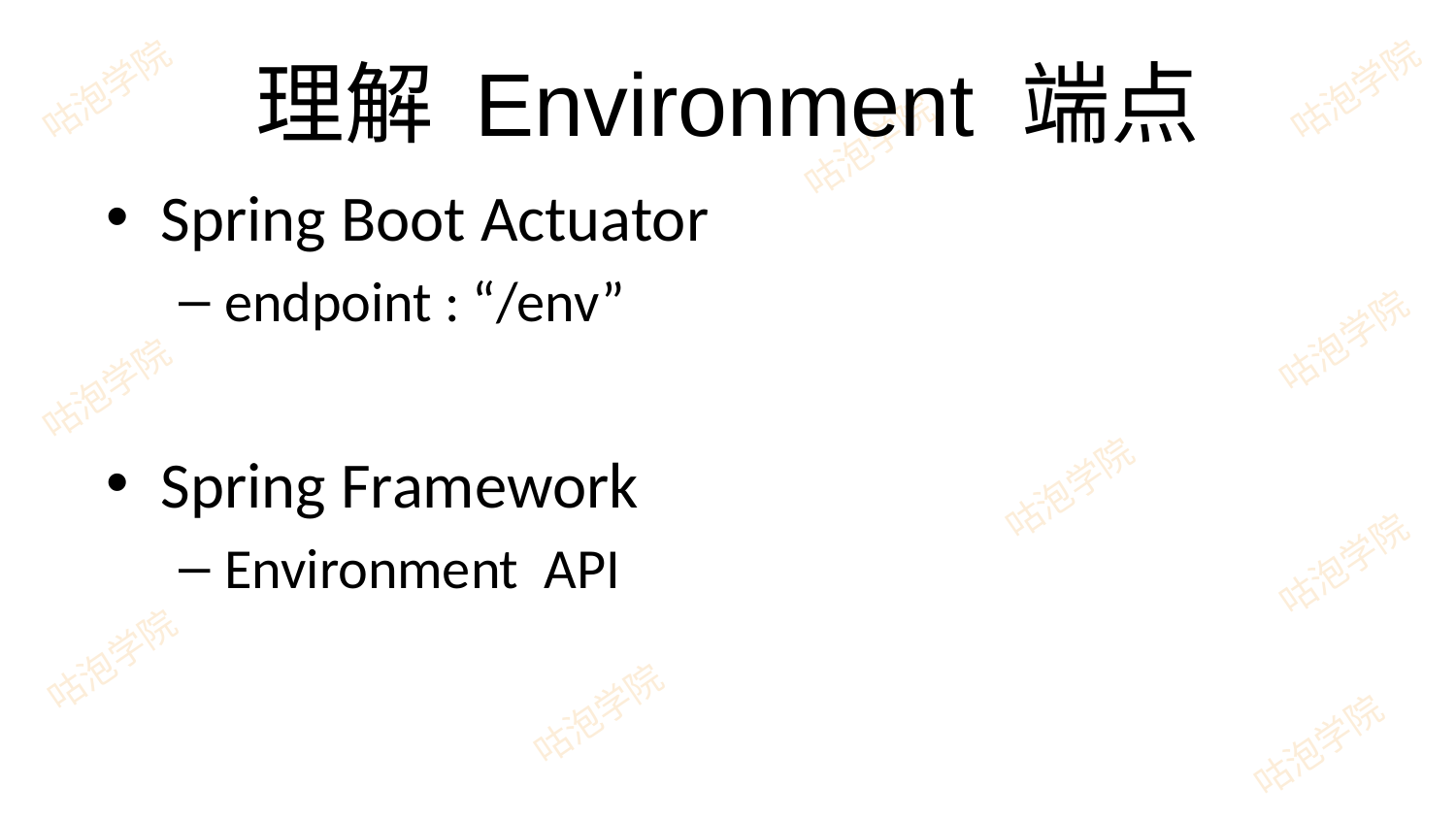

# 理解 Environment 端点
Spring Boot Actuator
endpoint : “/env”

Spring Framework
Environment  API